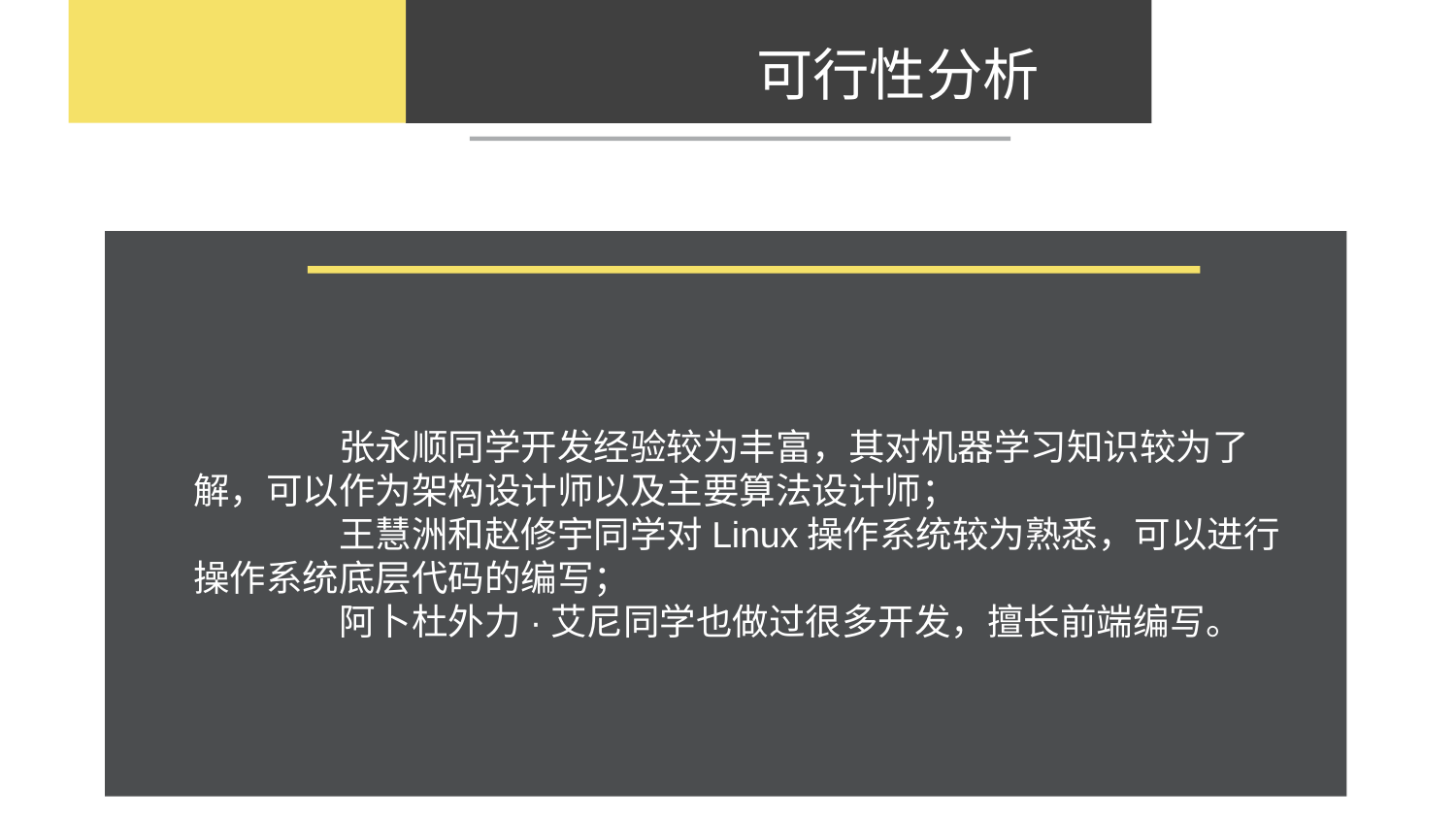

PART 1
			可行性分析
请输入你的标题

	张永顺同学开发经验较为丰富，其对机器学习知识较为了解，可以作为架构设计师以及主要算法设计师；
	王慧洲和赵修宇同学对Linux操作系统较为熟悉，可以进行操作系统底层代码的编写；
	阿卜杜外力·艾尼同学也做过很多开发，擅长前端编写。